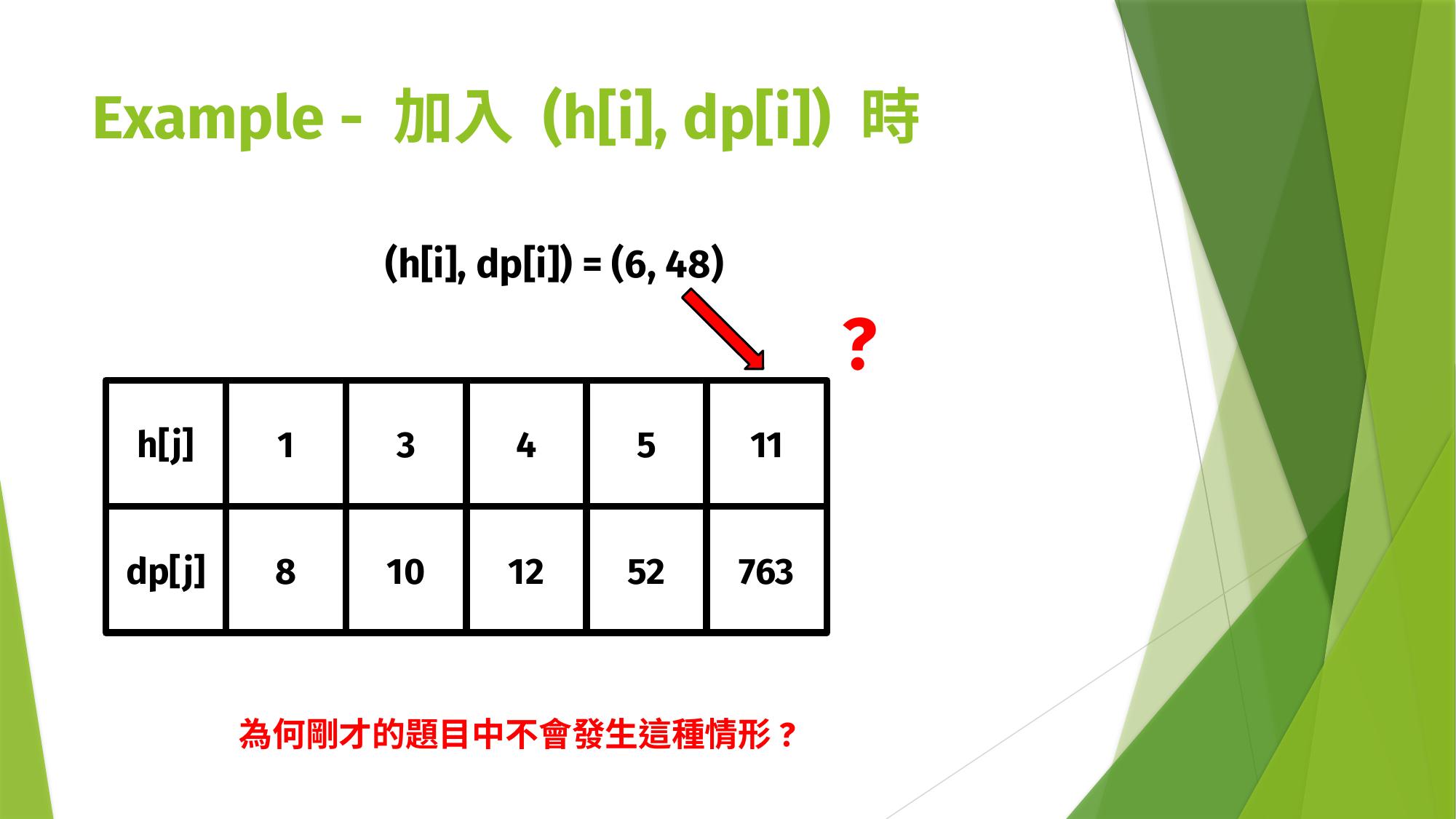

# Example - 加入 (h[i], dp[i]) 時
(h[i], dp[i]) = (6, 48)

?
h[j]
1
3
4
5
11
dp[j]
8
10
12
52
763
為何剛才的題目中不會發生這種情形?